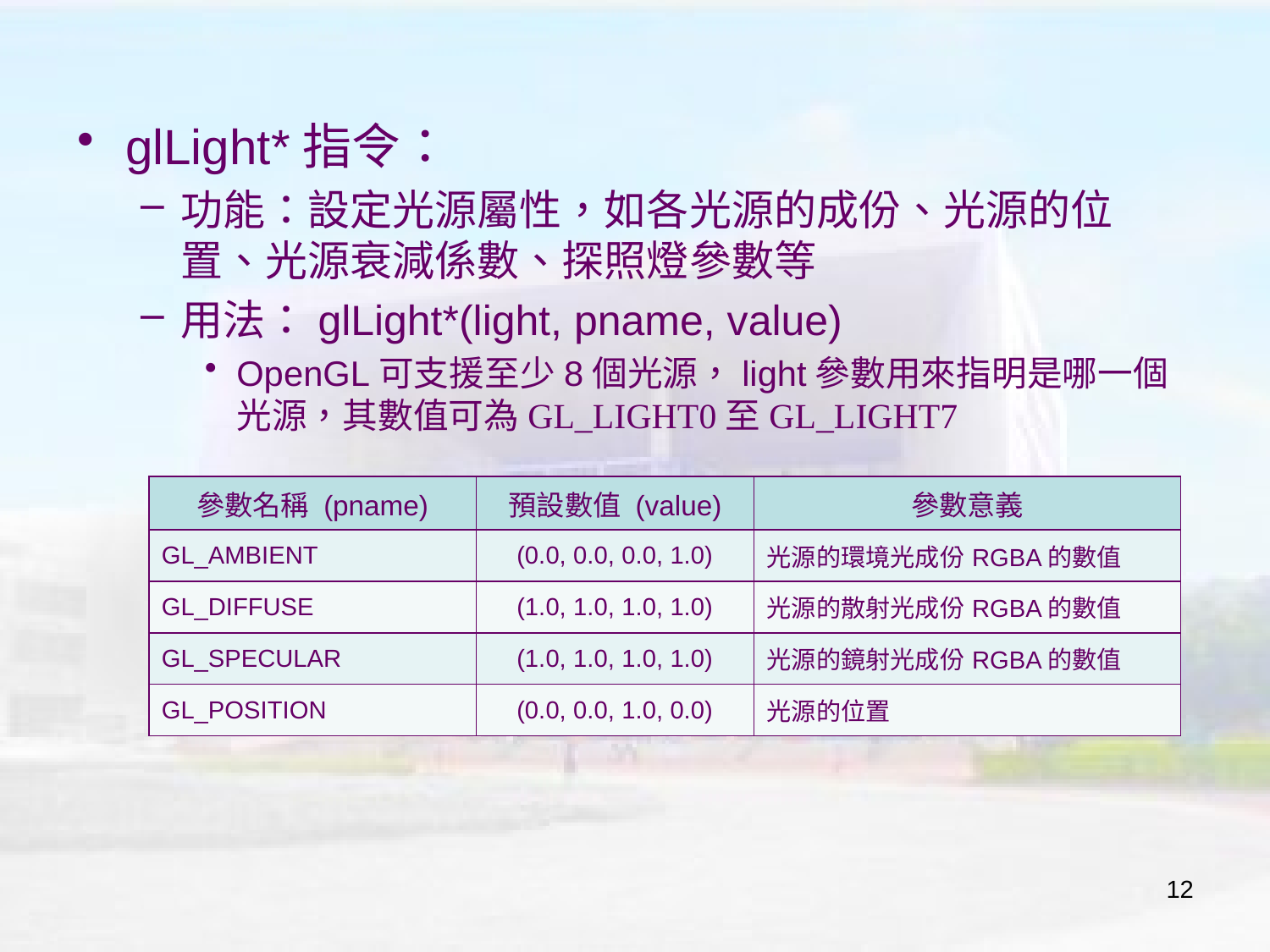

glLight*指令：
功能：設定光源屬性，如各光源的成份、光源的位置、光源衰減係數、探照燈參數等
用法：glLight*(light, pname, value)
OpenGL可支援至少8個光源，light參數用來指明是哪一個光源，其數值可為GL_LIGHT0至GL_LIGHT7

| 參數名稱 (pname) | 預設數值 (value) | 參數意義 |
| --- | --- | --- |
| GL\_AMBIENT | (0.0, 0.0, 0.0, 1.0) | 光源的環境光成份RGBA的數值 |
| GL\_DIFFUSE | (1.0, 1.0, 1.0, 1.0) | 光源的散射光成份RGBA的數值 |
| GL\_SPECULAR | (1.0, 1.0, 1.0, 1.0) | 光源的鏡射光成份RGBA的數值 |
| GL\_POSITION | (0.0, 0.0, 1.0, 0.0) | 光源的位置 |
12